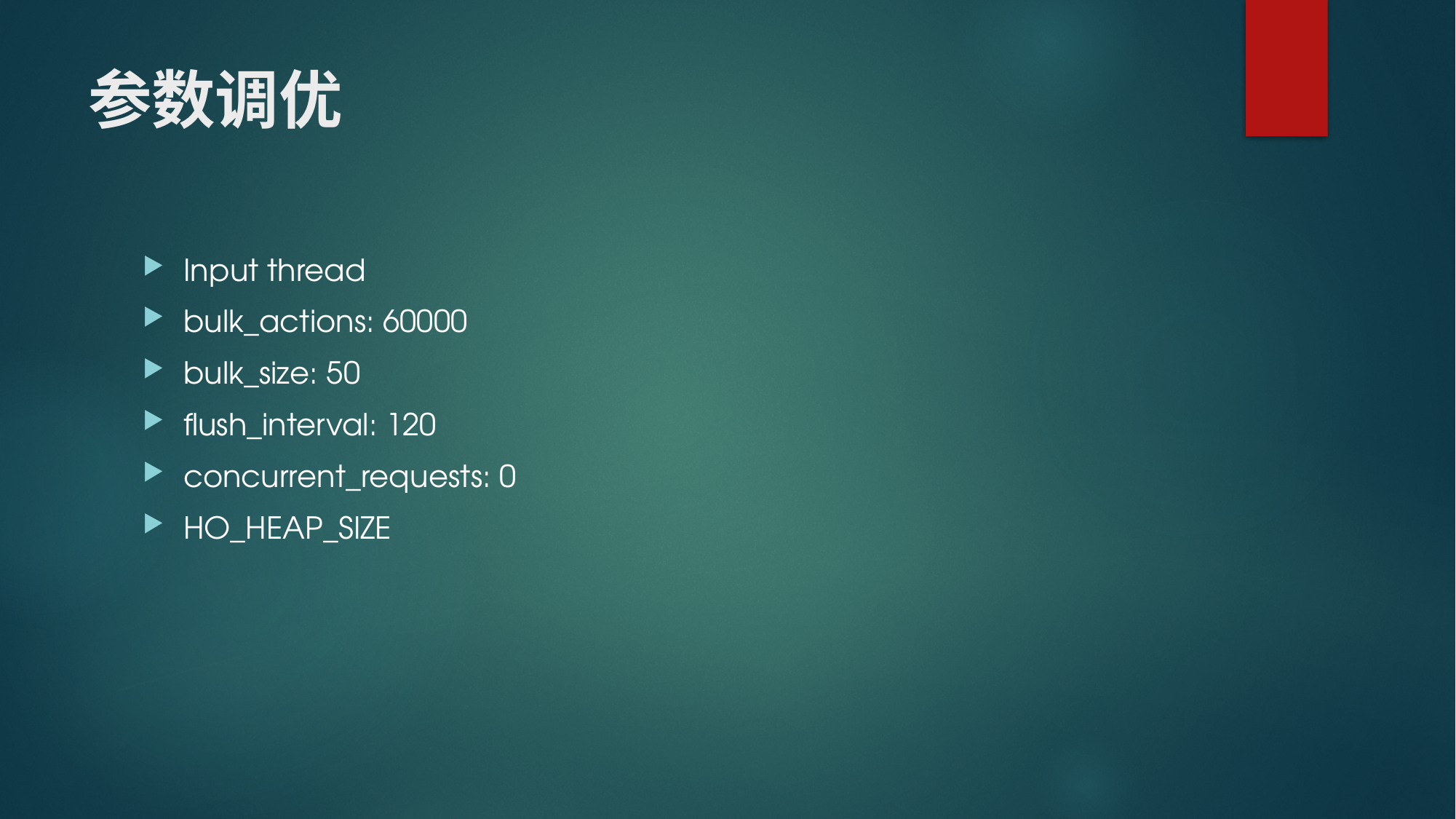

# 参数调优
Input thread
bulk_actions: 60000
bulk_size: 50
flush_interval: 120
concurrent_requests: 0
HO_HEAP_SIZE